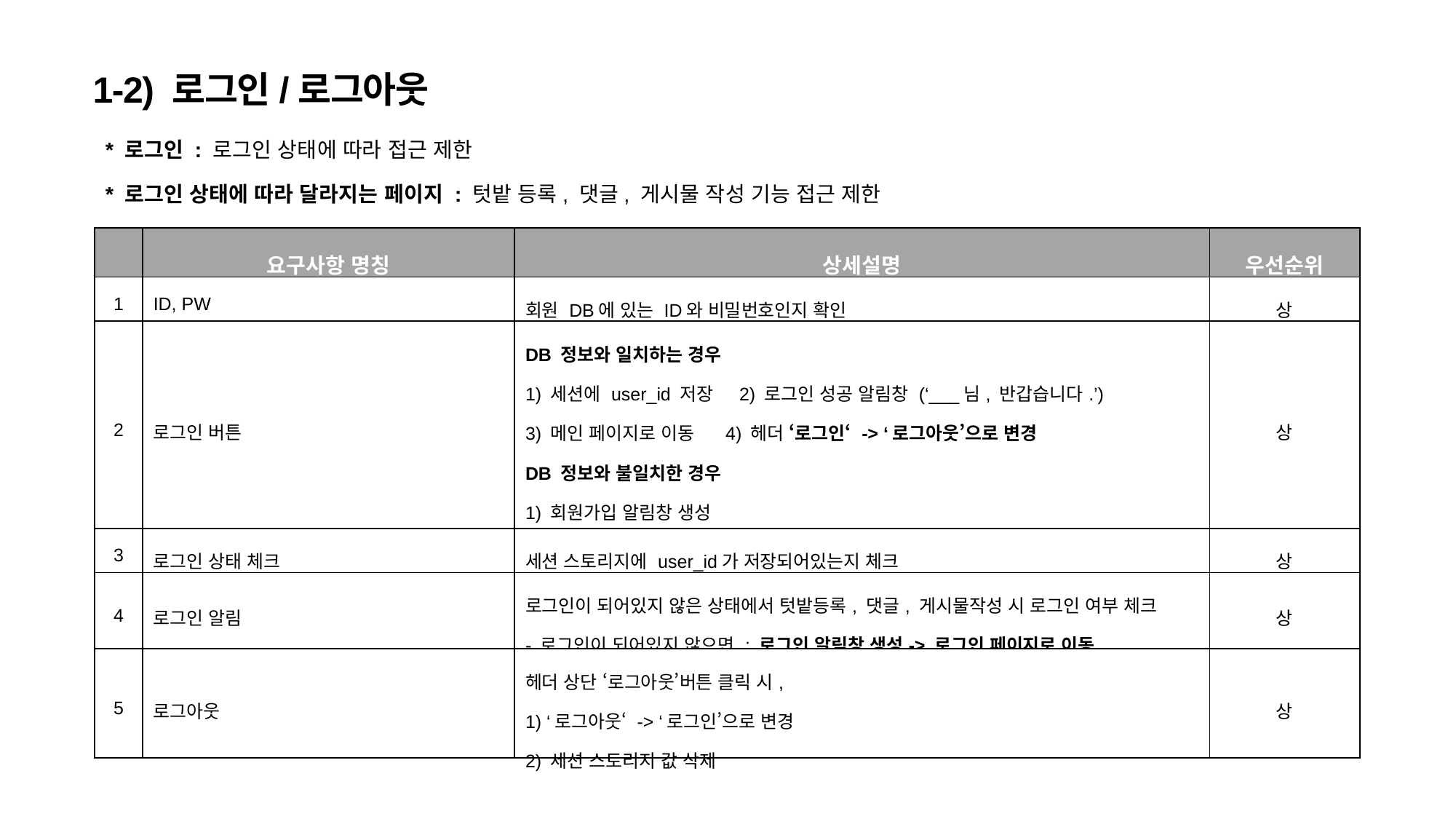

1-2) 로그인/로그아웃
* 로그인 : 로그인 상태에 따라 접근 제한
* 로그인 상태에 따라 달라지는 페이지 : 텃밭 등록, 댓글, 게시물 작성 기능 접근 제한

|  | 요구사항 명칭 | 상세설명 | 우선순위 |
| --- | --- | --- | --- |
| 1 | ID, PW | 회원 DB에 있는 ID와 비밀번호인지 확인 | 상 |
| 2 | 로그인 버튼 | DB 정보와 일치하는 경우 1) 세션에 user\_id 저장 2) 로그인 성공 알림창 (‘\_\_\_님, 반갑습니다.’) 3) 메인 페이지로 이동 4) 헤더 ‘로그인‘ -> ‘로그아웃’으로 변경 DB 정보와 불일치한 경우 1) 회원가입 알림창 생성 ‘일치하는 회원 정보가 없습니다. 회원 정보를 다시 확인해주세요’ | 상 |
| 3 | 로그인 상태 체크 | 세션 스토리지에 user\_id가 저장되어있는지 체크 | 상 |
| 4 | 로그인 알림 | 로그인이 되어있지 않은 상태에서 텃밭등록, 댓글, 게시물작성 시 로그인 여부 체크 - 로그인이 되어있지 않으면 : 로그인 알림창 생성-> 로그인 페이지로 이동 | 상 |
| 5 | 로그아웃 | 헤더 상단 ‘로그아웃’버튼 클릭 시, 1) ‘로그아웃‘ -> ‘로그인’으로 변경 2) 세션 스토리지 값 삭제 | 상 |